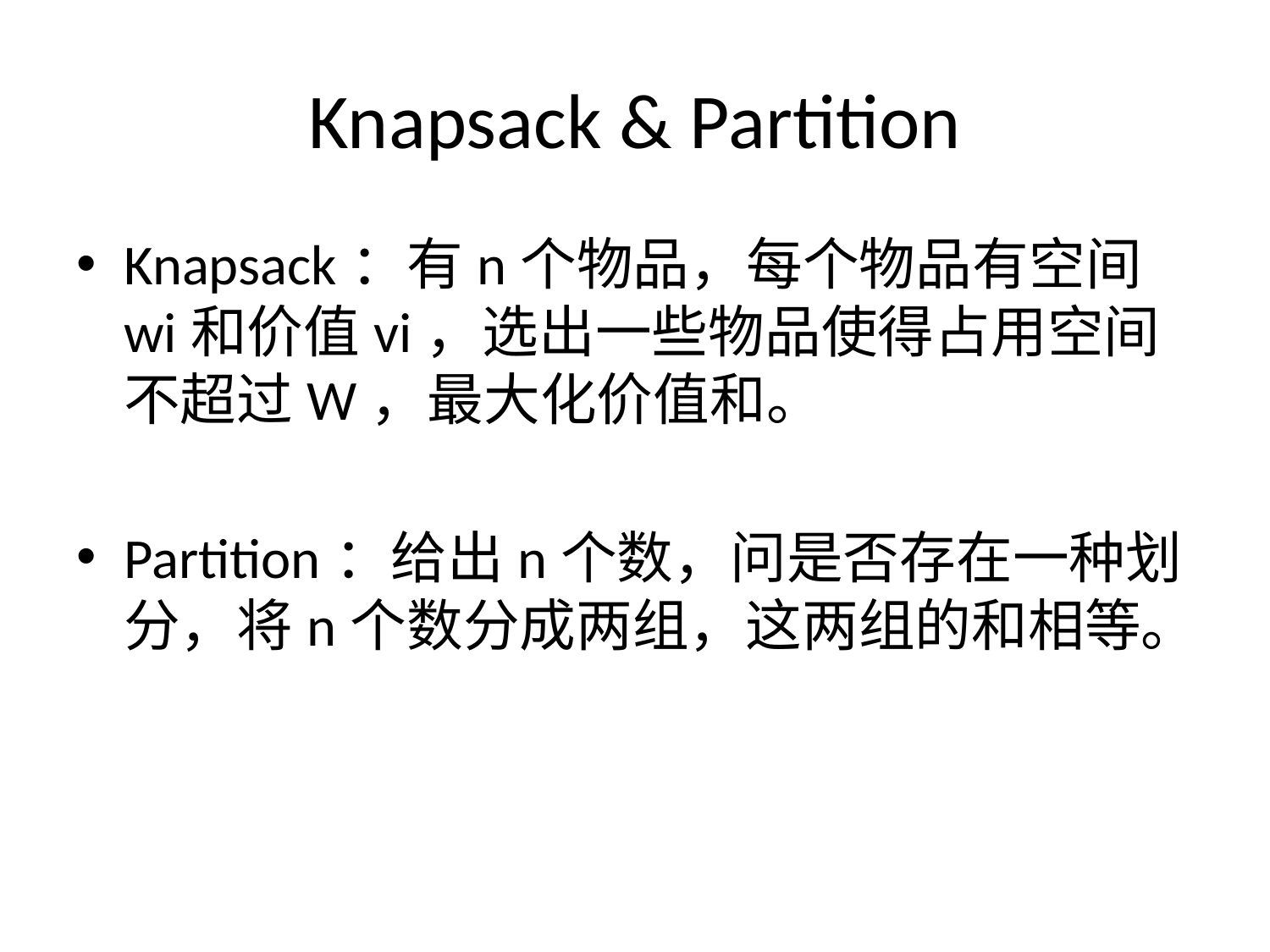

# Knapsack & Partition
Knapsack：有n个物品，每个物品有空间wi和价值vi，选出一些物品使得占用空间不超过W，最大化价值和。

Partition：给出n个数，问是否存在一种划分，将n个数分成两组，这两组的和相等。